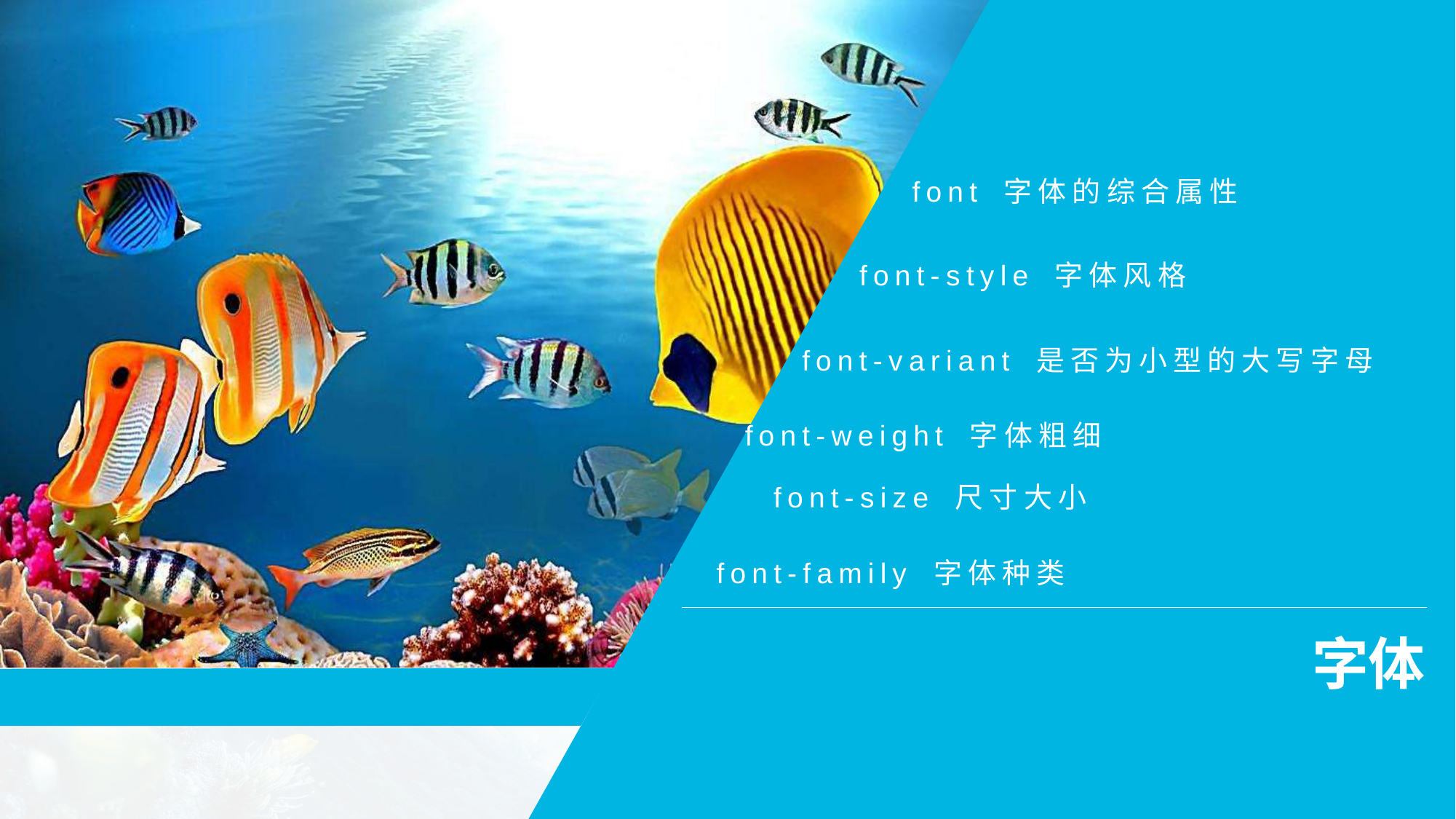

font 字体的综合属性
font-style 字体风格
font-variant 是否为小型的大写字母
font-weight 字体粗细
font-size 尺寸大小
font-family 字体种类
字体